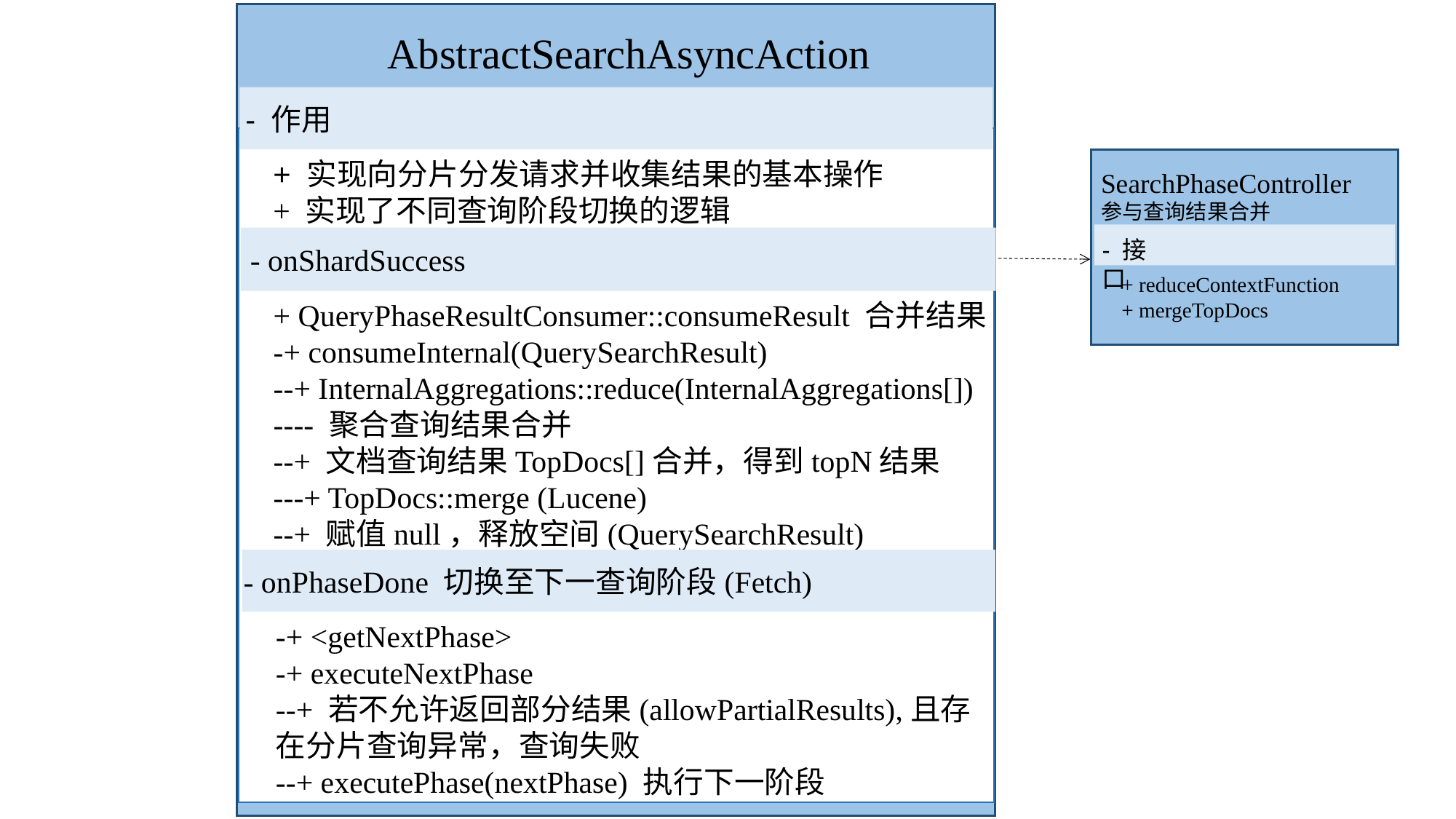

AbstractSearchAsyncAction

- 作用
+ 实现向分片分发请求并收集结果的基本操作
+ 实现了不同查询阶段切换的逻辑

SearchPhaseController
参与查询结果合并

- 接口
+ reduceContextFunction
+ mergeTopDocs

- onShardSuccess
+ QueryPhaseResultConsumer::consumeResult 合并结果
-+ consumeInternal(QuerySearchResult)
--+ InternalAggregations::reduce(InternalAggregations[])
---- 聚合查询结果合并
--+ 文档查询结果TopDocs[]合并，得到topN结果
---+ TopDocs::merge (Lucene)
--+ 赋值null，释放空间(QuerySearchResult)

- onPhaseDone 切换至下一查询阶段(Fetch)
-+ <getNextPhase>
-+ executeNextPhase
--+ 若不允许返回部分结果(allowPartialResults),且存在分片查询异常，查询失败
--+ executePhase(nextPhase) 执行下一阶段